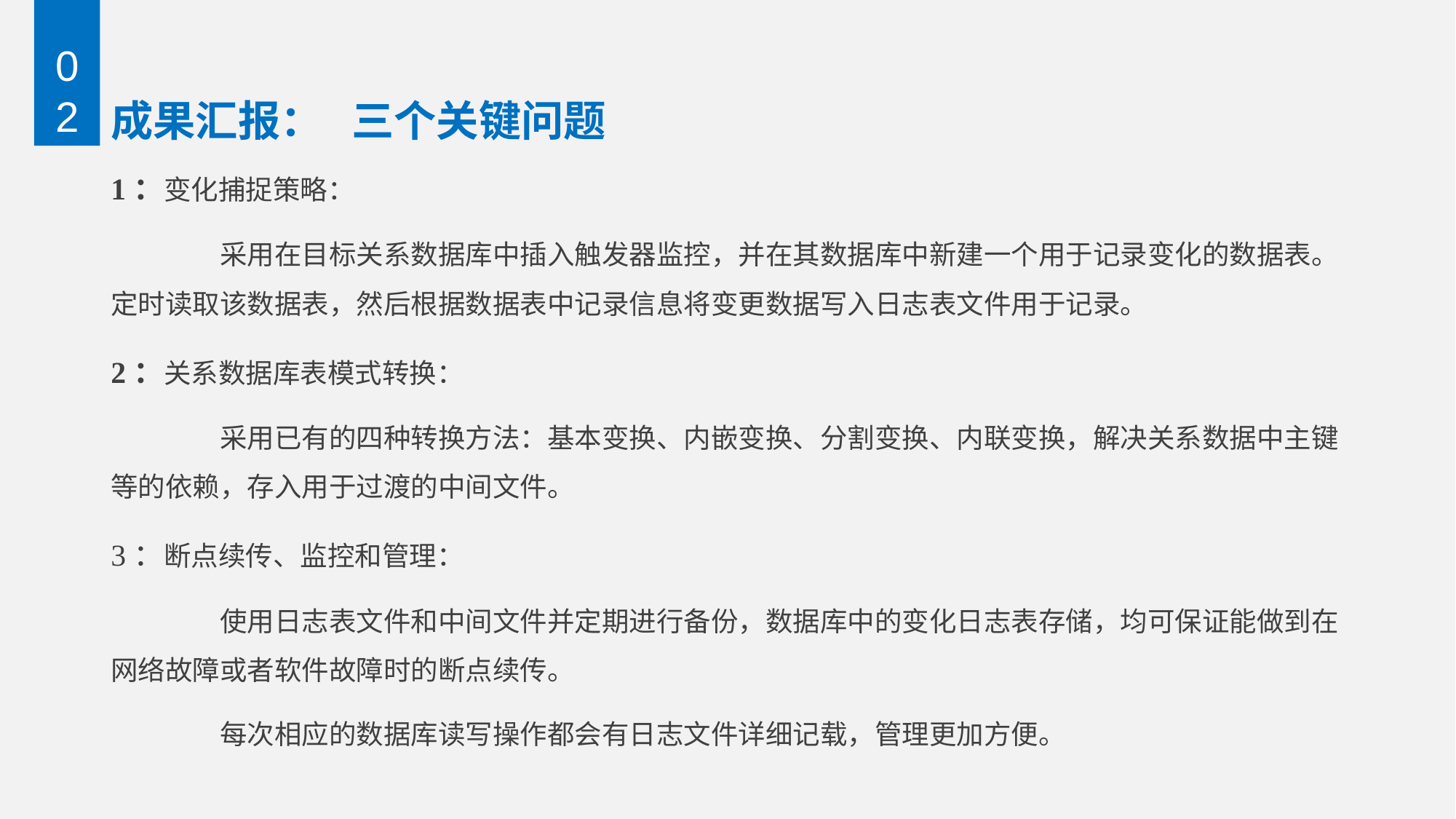

02
# 成果汇报：   三个关键问题
1：变化捕捉策略：
	采用在目标关系数据库中插入触发器监控，并在其数据库中新建一个用于记录变化的数据表。定时读取该数据表，然后根据数据表中记录信息将变更数据写入日志表文件用于记录。
2：关系数据库表模式转换：
	采用已有的四种转换方法：基本变换、内嵌变换、分割变换、内联变换，解决关系数据中主键等的依赖，存入用于过渡的中间文件。
3：断点续传、监控和管理：
	使用日志表文件和中间文件并定期进行备份，数据库中的变化日志表存储，均可保证能做到在网络故障或者软件故障时的断点续传。
	每次相应的数据库读写操作都会有日志文件详细记载，管理更加方便。